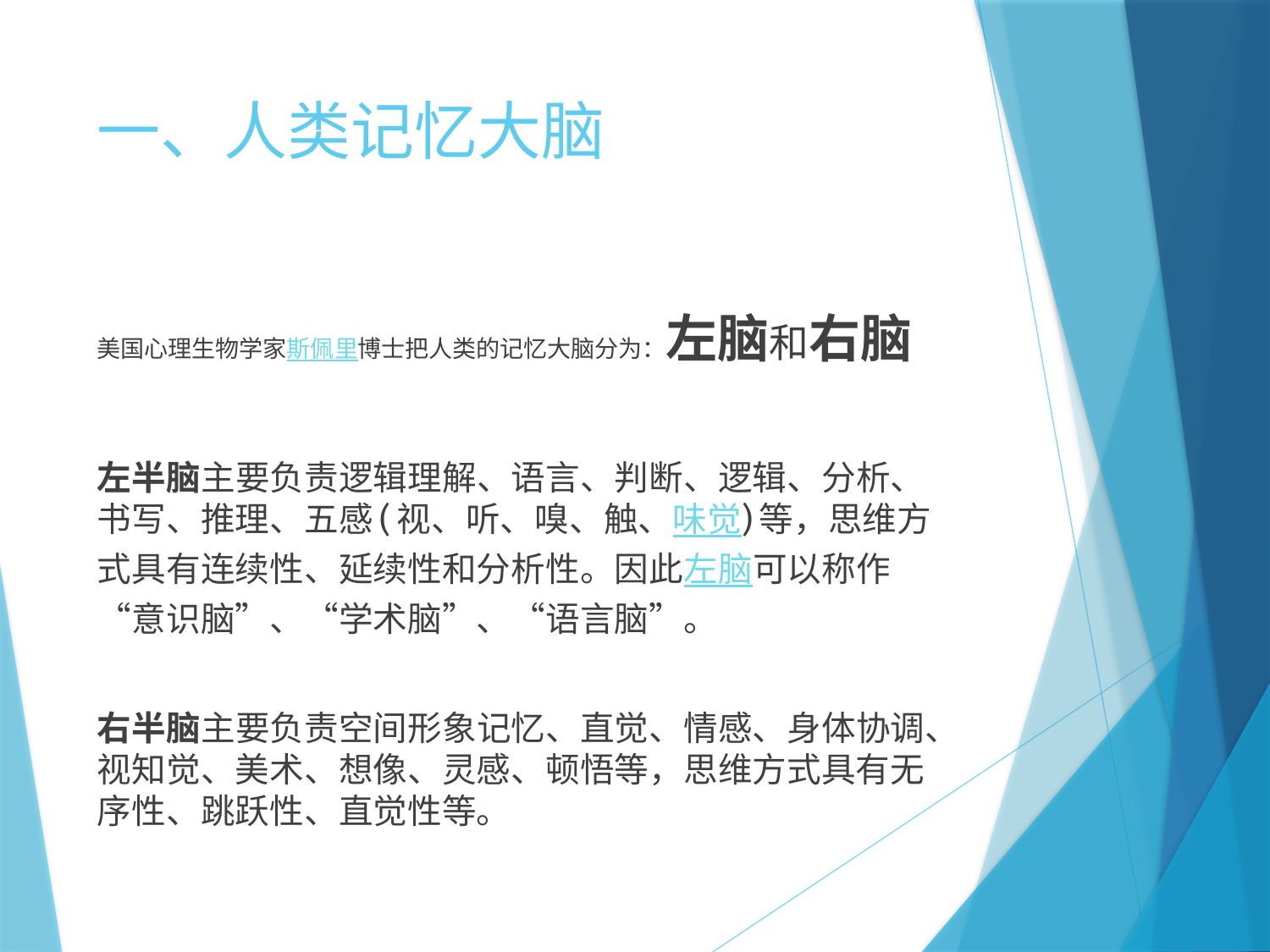

# 一、人类记忆大脑
美国心理生物学家斯佩里博士把人类的记忆大脑分为：左脑和右脑

左半脑主要负责逻辑理解、语言、判断、逻辑、分析、书写、推理、五感(视、听、嗅、触、味觉)等，思维方式具有连续性、延续性和分析性。因此左脑可以称作“意识脑”、“学术脑”、“语言脑”。

右半脑主要负责空间形象记忆、直觉、情感、身体协调、视知觉、美术、想像、灵感、顿悟等，思维方式具有无序性、跳跃性、直觉性等。